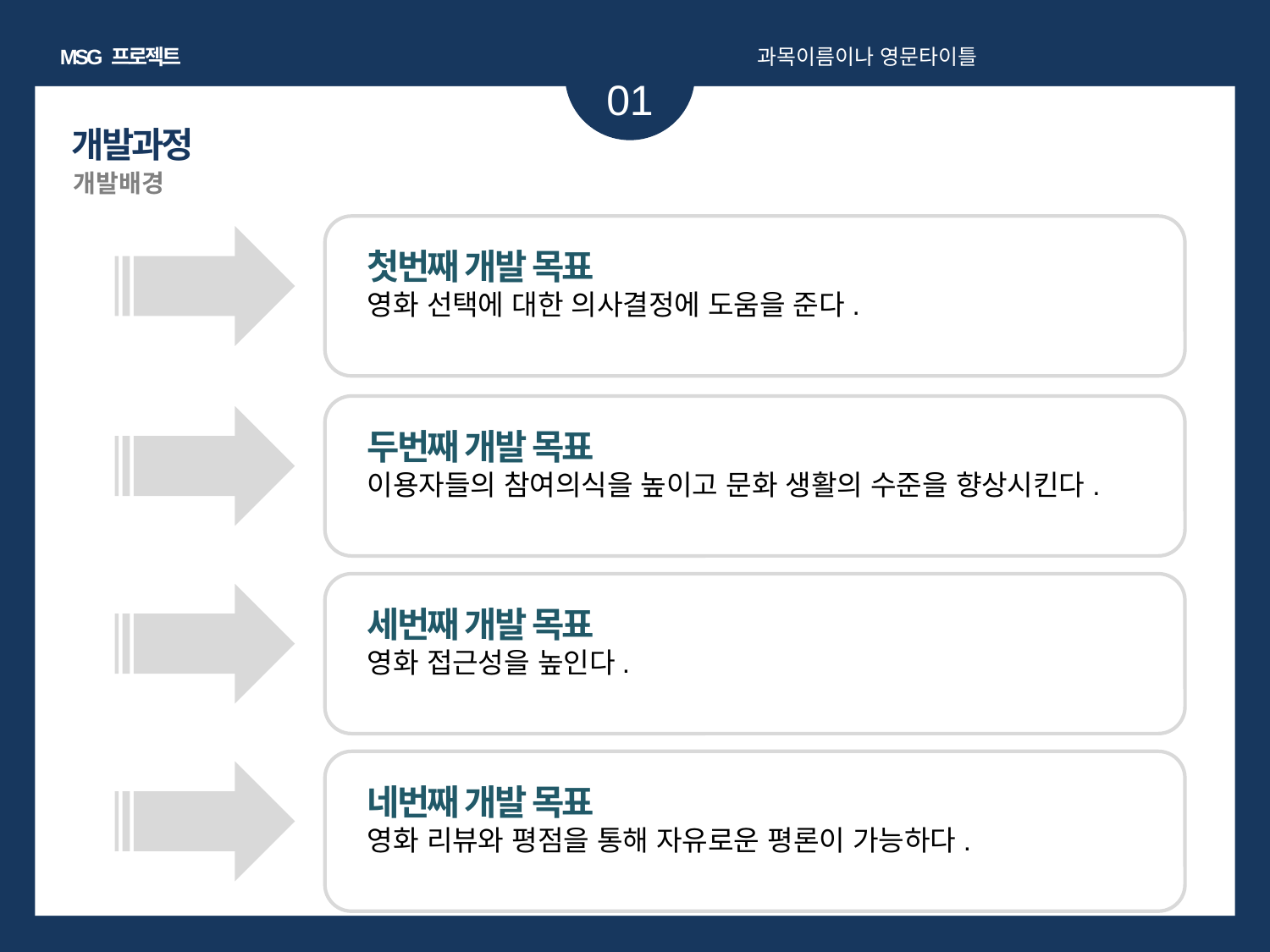

MSG 프로젝트
과목이름이나 영문타이틀
01

개발과정
개발배경
첫번째 개발 목표
영화 선택에 대한 의사결정에 도움을 준다.

두번째 개발 목표
이용자들의 참여의식을 높이고 문화 생활의 수준을 향상시킨다.

세번째 개발 목표
영화 접근성을 높인다.

네번째 개발 목표
영화 리뷰와 평점을 통해 자유로운 평론이 가능하다.